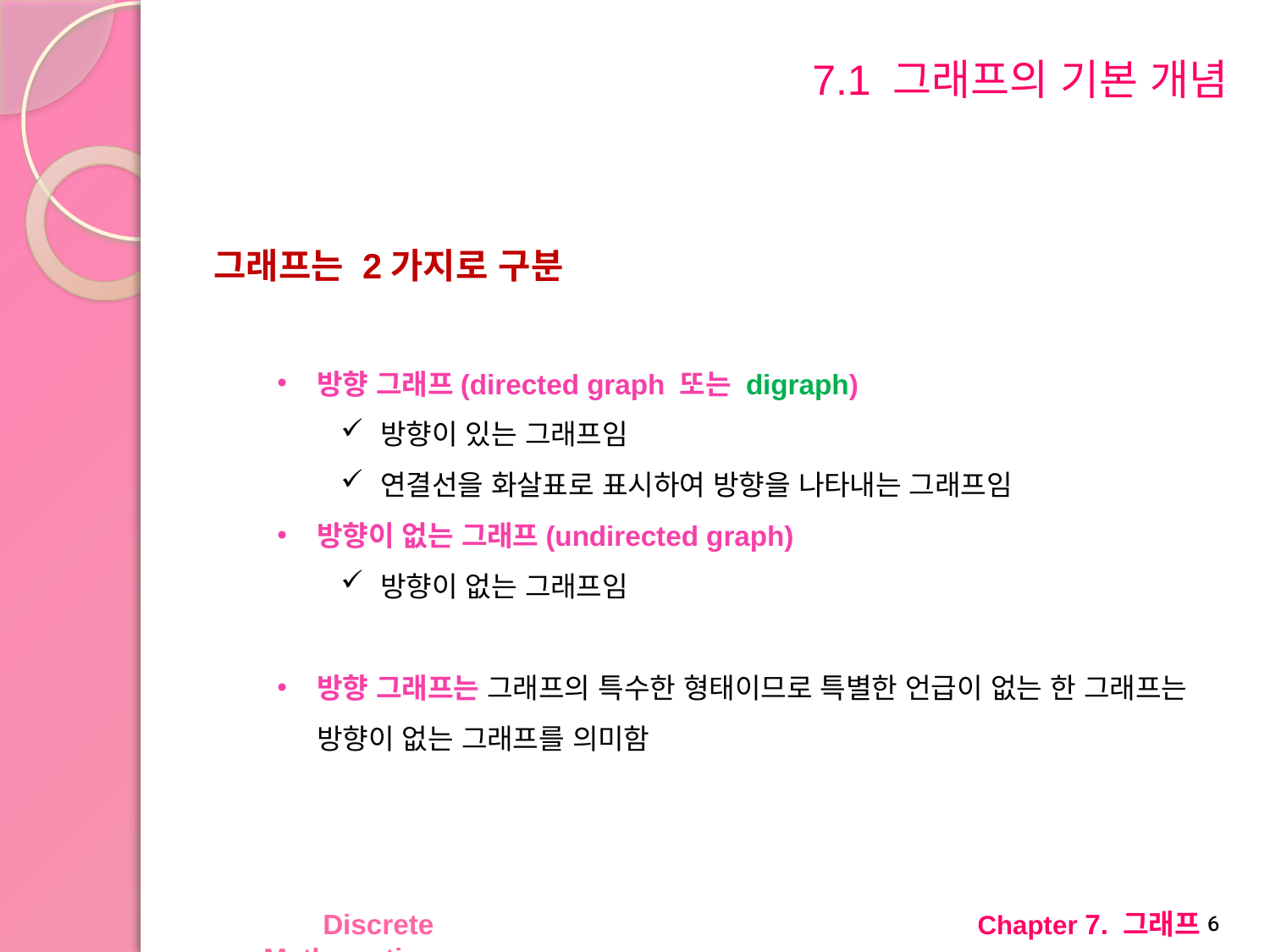

# 7.1 그래프의 기본 개념
그래프는 2가지로 구분

방향 그래프(directed graph 또는 digraph)
방향이 있는 그래프임
연결선을 화살표로 표시하여 방향을 나타내는 그래프임
방향이 없는 그래프(undirected graph)
방향이 없는 그래프임

방향 그래프는 그래프의 특수한 형태이므로 특별한 언급이 없는 한 그래프는 방향이 없는 그래프를 의미함
Discrete Mathematics
Chapter 7. 그래프
6